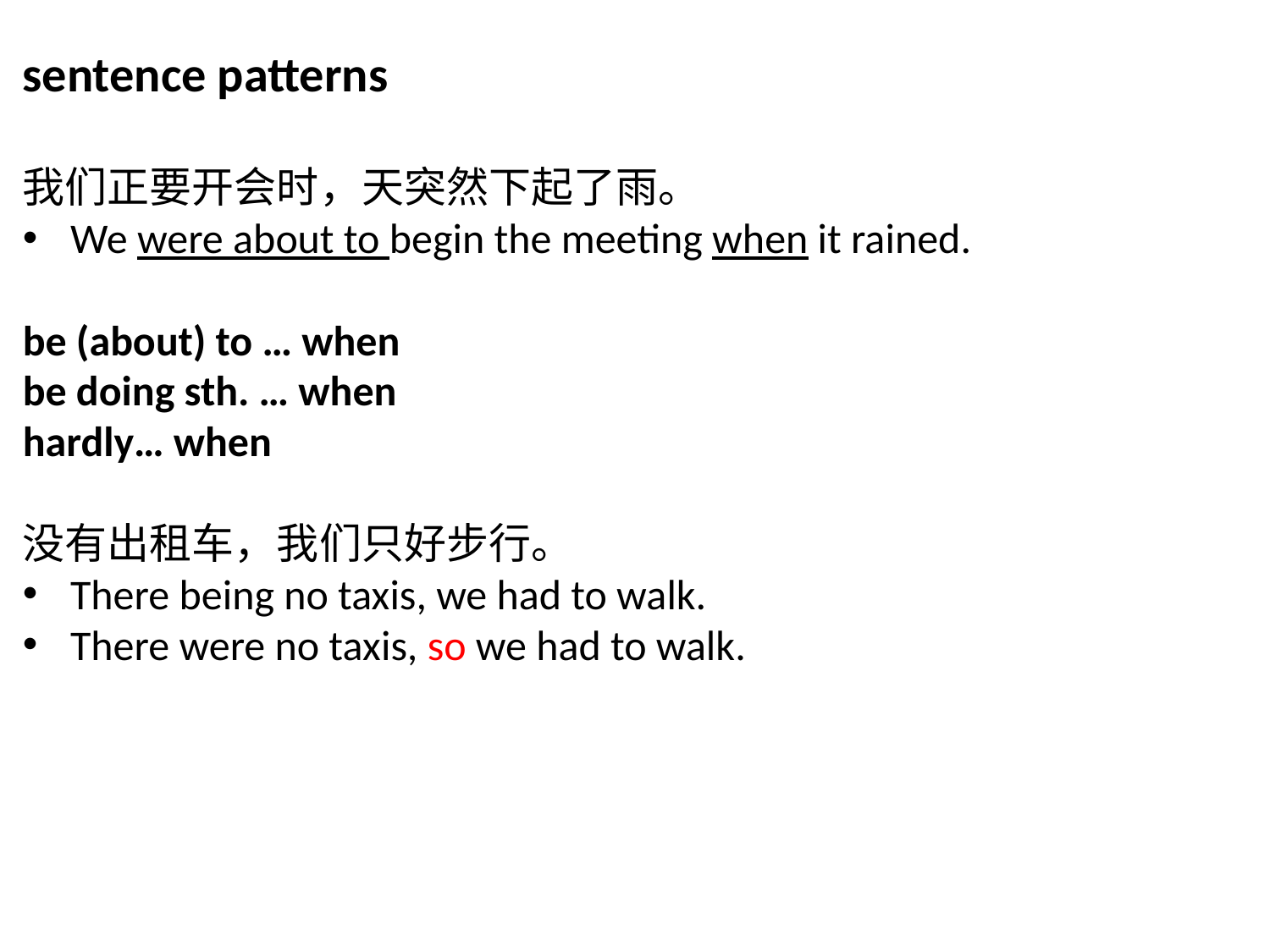

sentence patterns

我们正要开会时，天突然下起了雨。
We were about to begin the meeting when it rained.

be (about) to … when
be doing sth. … when
hardly… when

没有出租车，我们只好步行。
There being no taxis, we had to walk.
There were no taxis, so we had to walk.